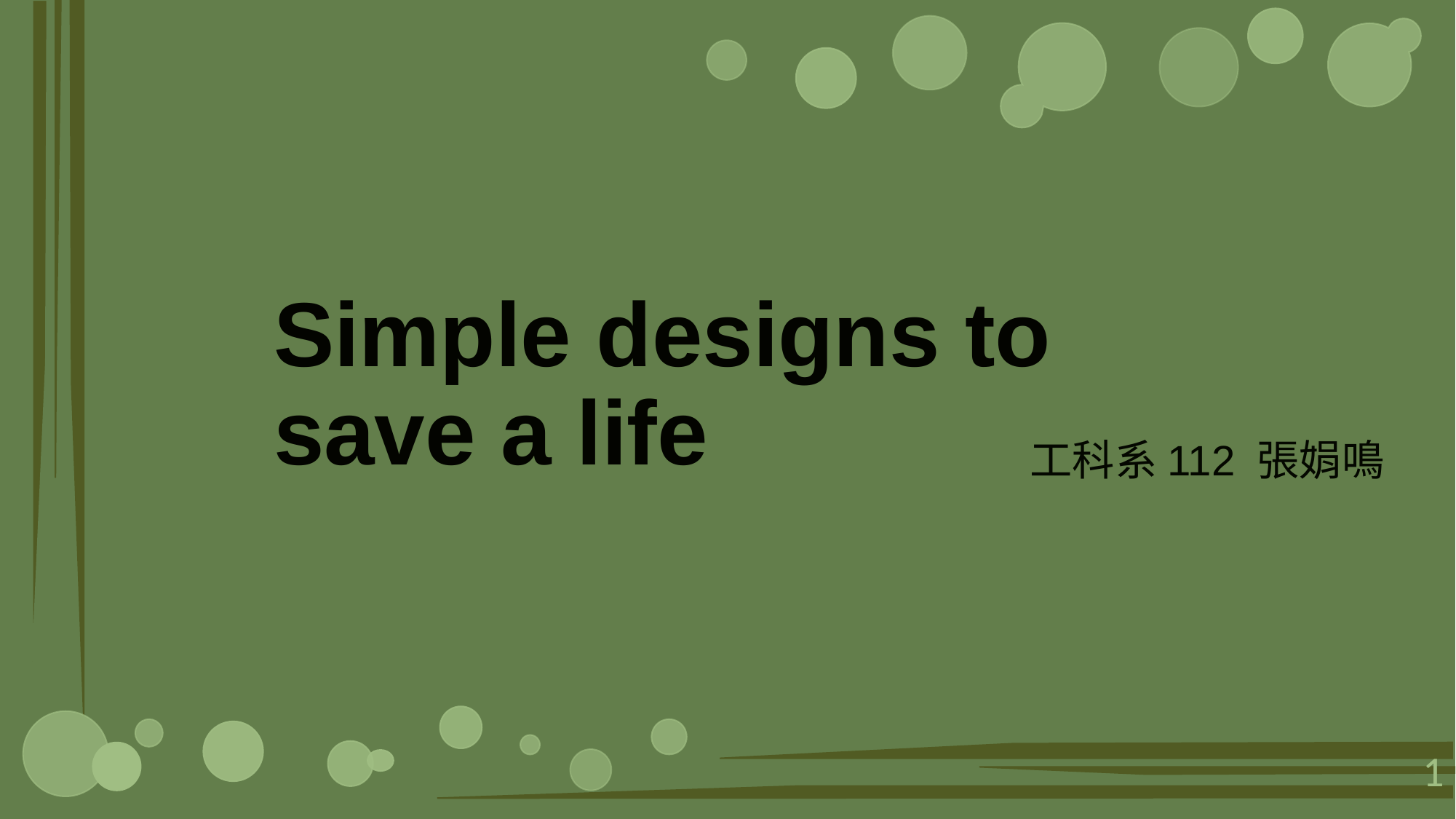

# Simple designs to save a life
工科系112 張娟鳴
1